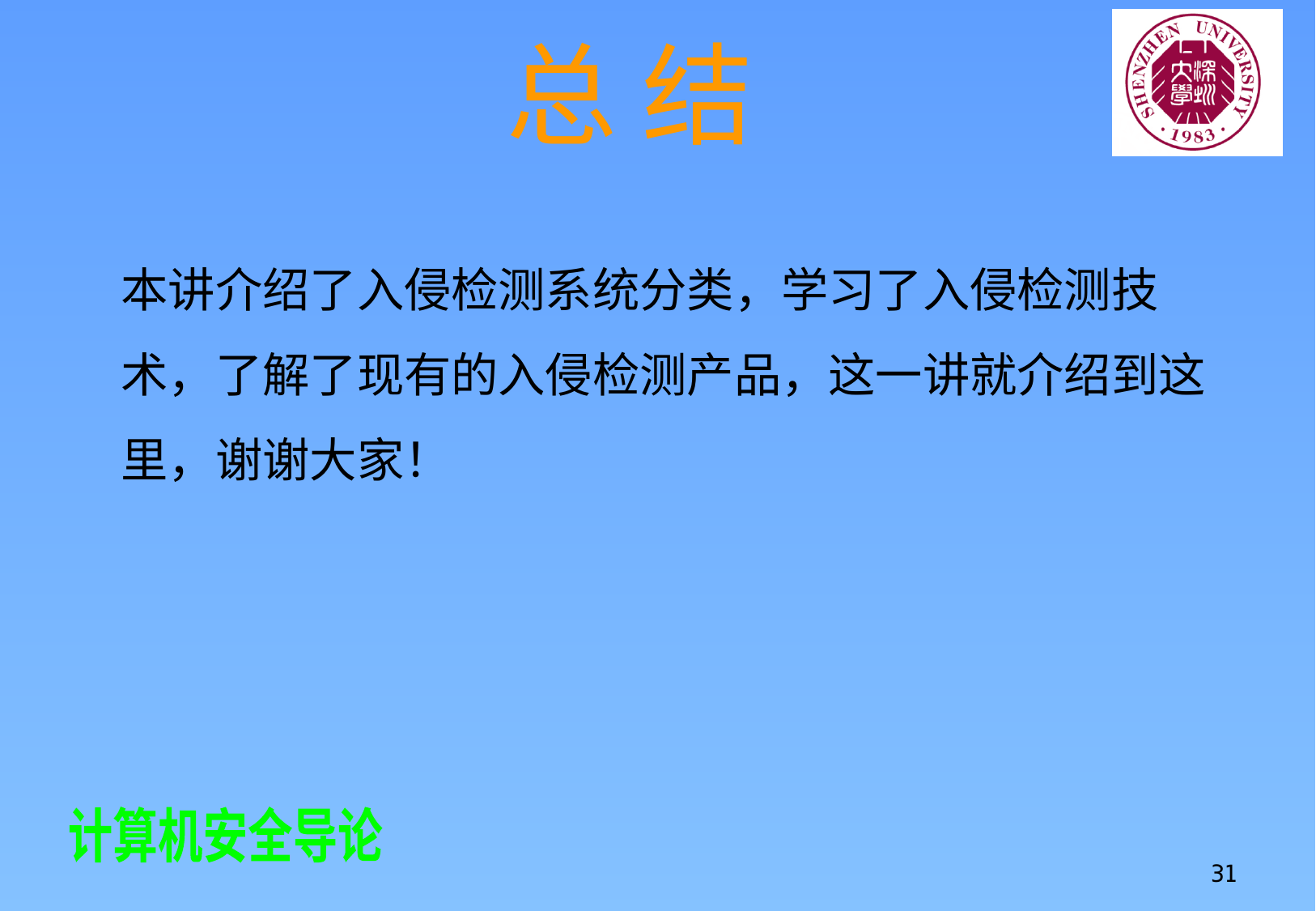

# 总 结
本讲介绍了入侵检测系统分类，学习了入侵检测技术，了解了现有的入侵检测产品，这一讲就介绍到这里，谢谢大家！

31